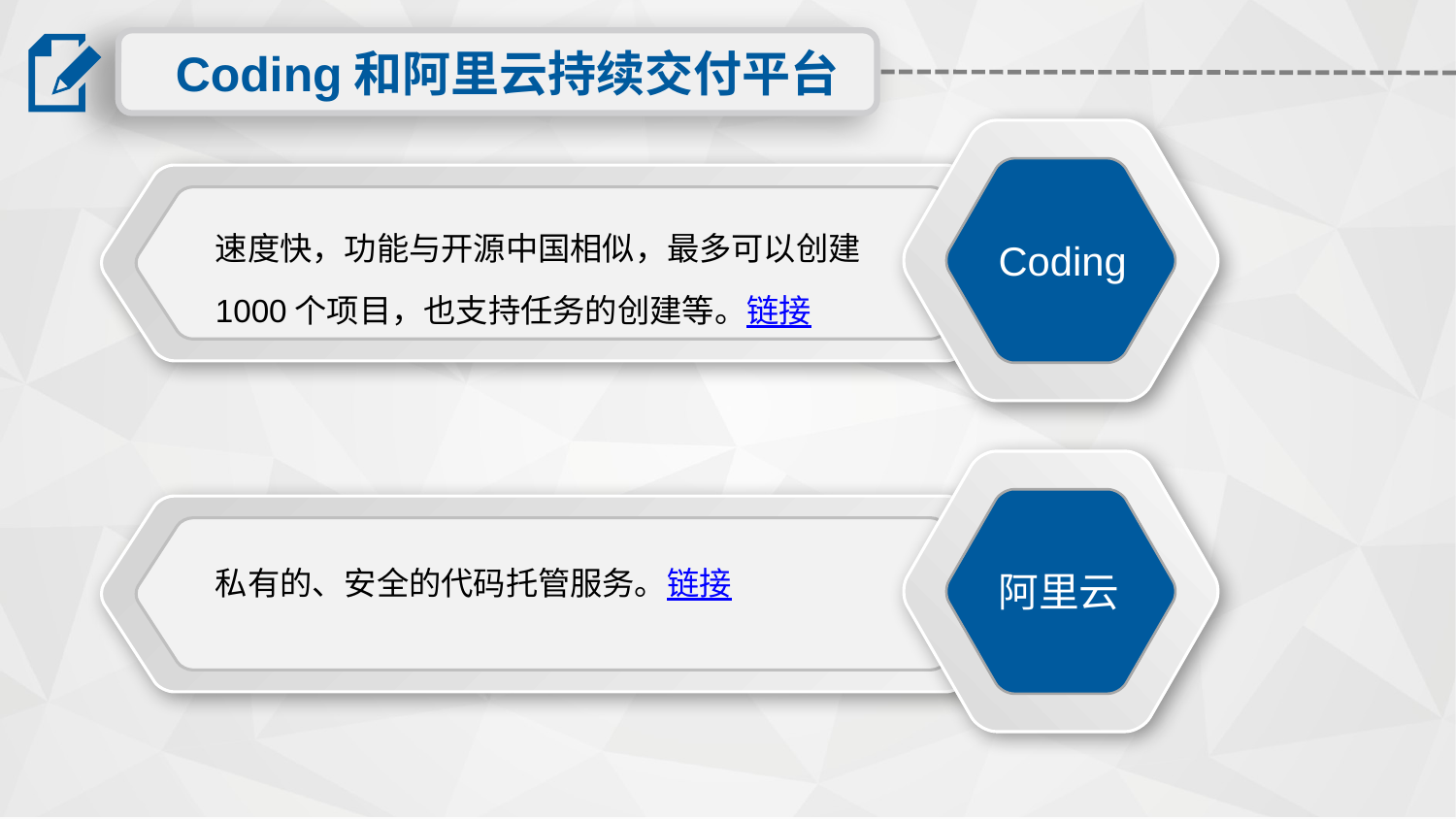

Coding和阿里云持续交付平台

速度快，功能与开源中国相似，最多可以创建1000个项目，也支持任务的创建等。链接
Coding

私有的、安全的代码托管服务。链接
阿里云